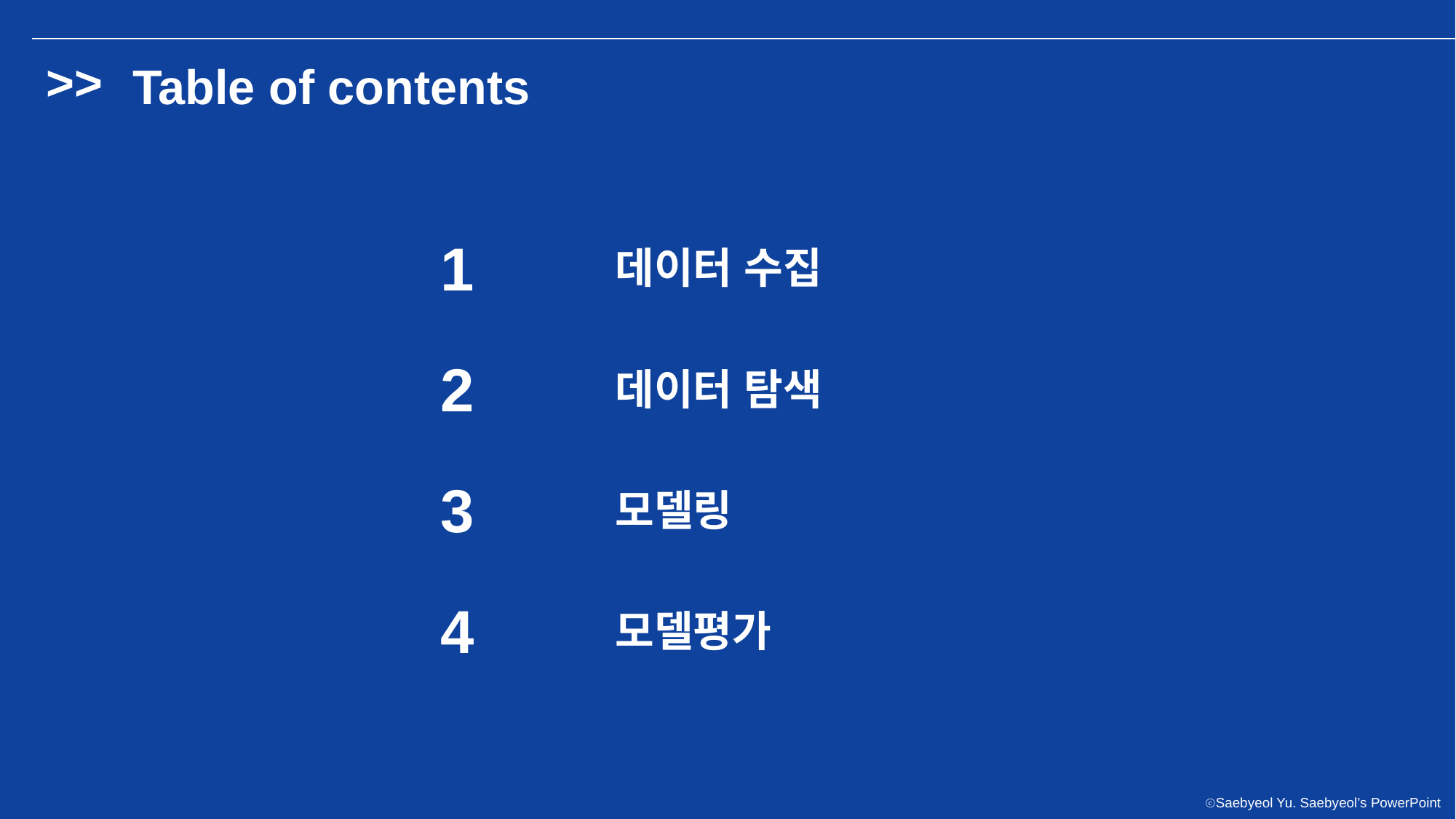

>>
Table of contents
1
데이터 수집
2
데이터 탐색
3
모델링
4
모델평가